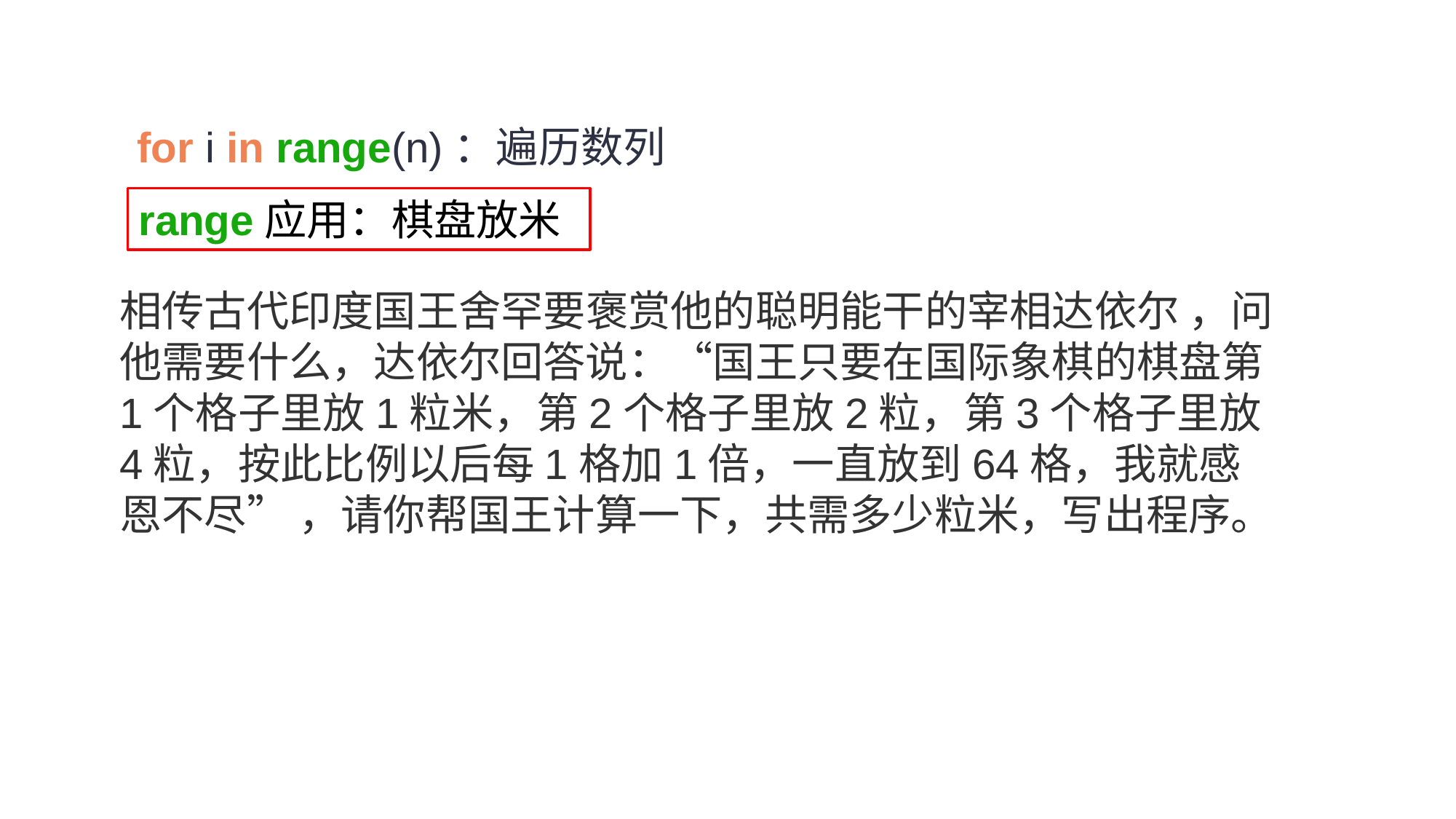

for i in range(n)：遍历数列
range应用：棋盘放米
相传古代印度国王舍罕要褒赏他的聪明能干的宰相达依尔 ，问他需要什么，达依尔回答说：“国王只要在国际象棋的棋盘第1个格子里放1粒米，第2个格子里放2粒，第3个格子里放4粒，按此比例以后每1格加1倍，一直放到64格，我就感恩不尽” ，请你帮国王计算一下，共需多少粒米，写出程序。‪‬‪‬‪‬‪‬‪‬‮‬‪‬‫‬‪‬‪‬‪‬‪‬‪‬‮‬‪‬‭‬‪‬‪‬‪‬‪‬‪‬‮‬‭‬‫‬‪‬‪‬‪‬‪‬‪‬‮‬‭‬‫‬‪‬‪‬‪‬‪‬‪‬‮‬‫‬‭‬‪‬‪‬‪‬‪‬‪‬‮‬‭‬‫‬